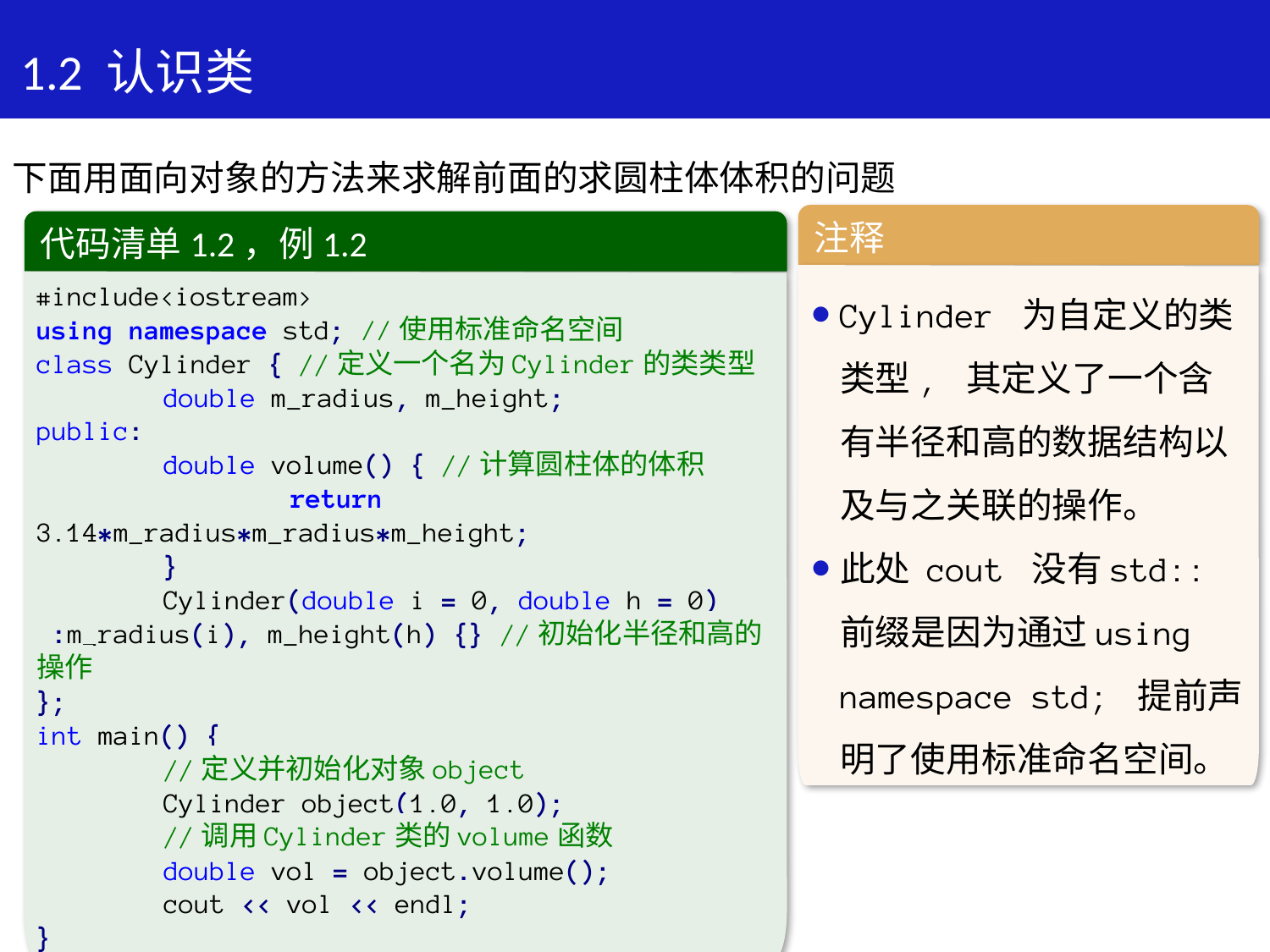

1.2 认识类
1.2 认识类
下面用面向对象的方法来求解前面的求圆柱体体积的问题
注释
代码清单1.2，例1.2
Cylinder 为自定义的类类型, 其定义了一个含有半径和高的数据结构以及与之关联的操作。
此处 cout 没有std::前缀是因为通过using namespace std; 提前声明了使用标准命名空间。
#include<iostream>
using namespace std; //使用标准命名空间
class Cylinder { //定义一个名为Cylinder的类类型
	double m_radius, m_height;
public:
	double volume() { //计算圆柱体的体积
		return 3.14*m_radius*m_radius*m_height;
	}
	Cylinder(double i = 0, double h = 0)
 :m_radius(i), m_height(h) {} //初始化半径和高的操作
};
int main() {
	//定义并初始化对象object
	Cylinder object(1.0, 1.0);
	//调用Cylinder类的volume函数
	double vol = object.volume();
	cout << vol << endl;
}
8